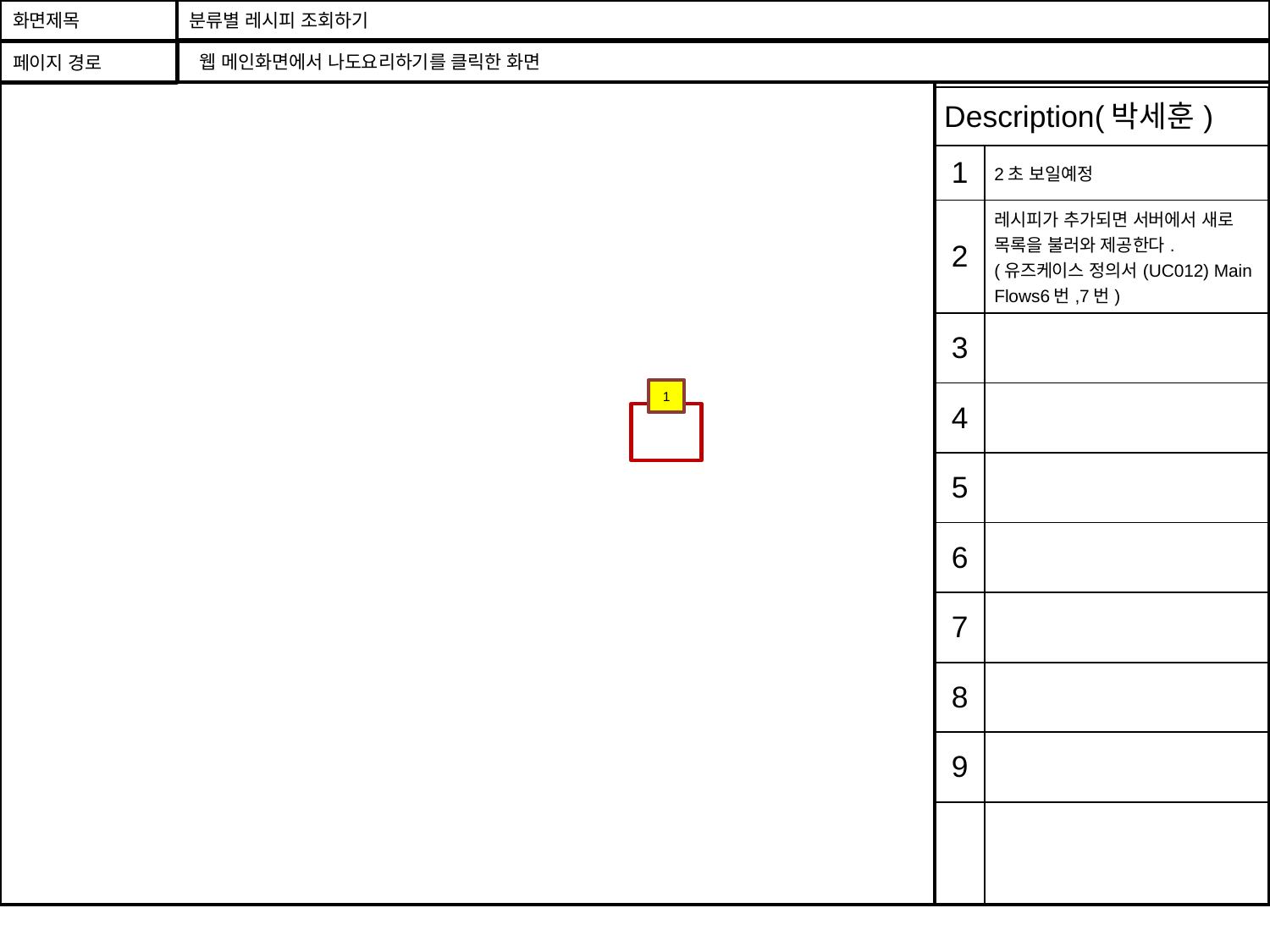

분류별 레시피 조회하기
화면제목
페이지 경로
 웹 메인화면에서 나도요리하기를 클릭한 화면

| Description(박세훈) |  |
| --- | --- |
| 1 | 2초 보일예정 |
| 2 | 레시피가 추가되면 서버에서 새로 목록을 불러와 제공한다. (유즈케이스 정의서(UC012) Main Flows6번,7번) |
| 3 |  |
| 4 |  |
| 5 |  |
| 6 |  |
| 7 |  |
| 8 |  |
| 9 |  |
|  |  |
1

정상적으로 작성되었습니다